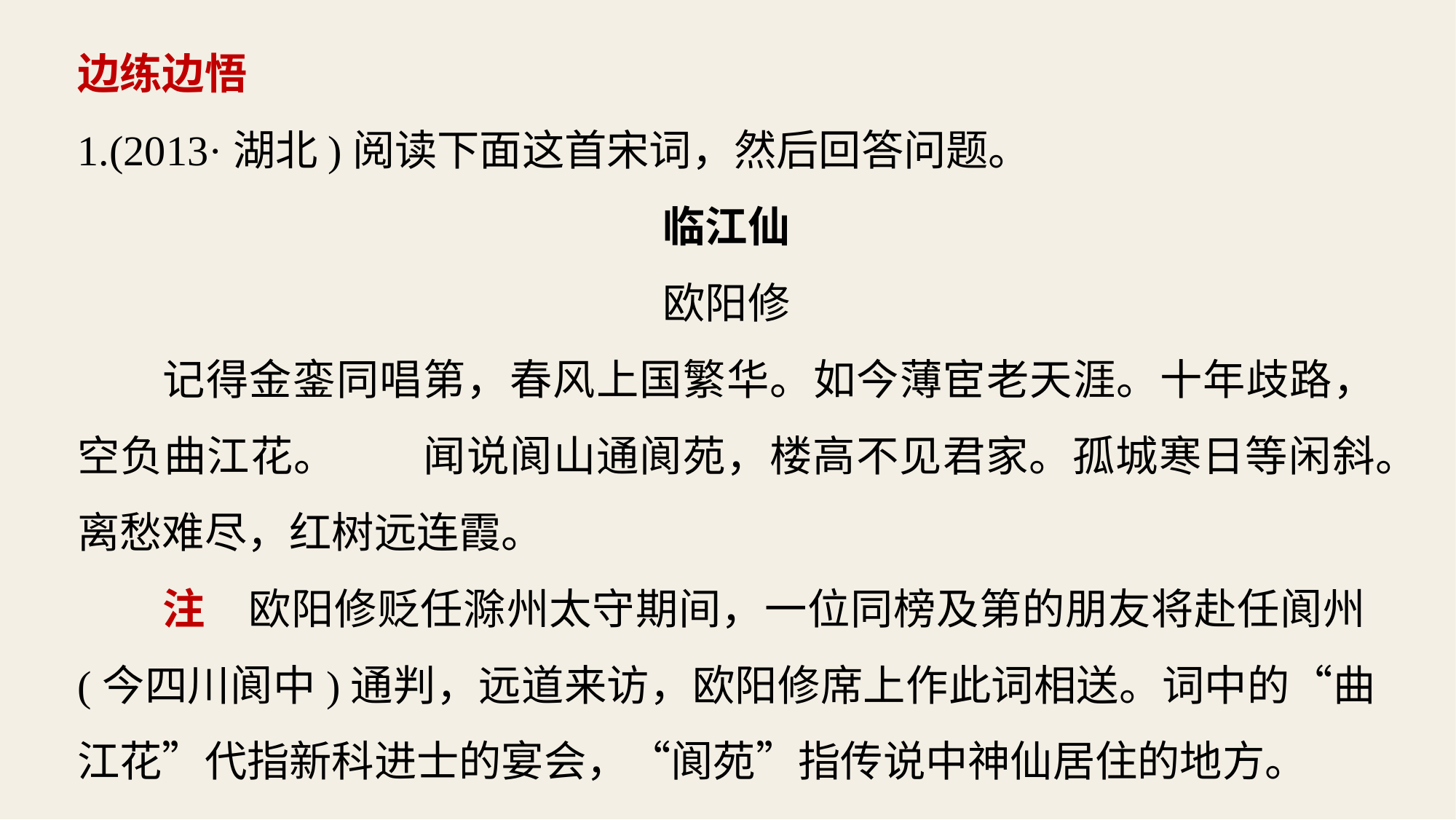

边练边悟
1.(2013·湖北)阅读下面这首宋词，然后回答问题。
临江仙
欧阳修
记得金銮同唱第，春风上国繁华。如今薄宦老天涯。十年歧路，空负曲江花。　　闻说阆山通阆苑，楼高不见君家。孤城寒日等闲斜。离愁难尽，红树远连霞。
注　欧阳修贬任滁州太守期间，一位同榜及第的朋友将赴任阆州(今四川阆中)通判，远道来访，欧阳修席上作此词相送。词中的“曲江花”代指新科进士的宴会，“阆苑”指传说中神仙居住的地方。